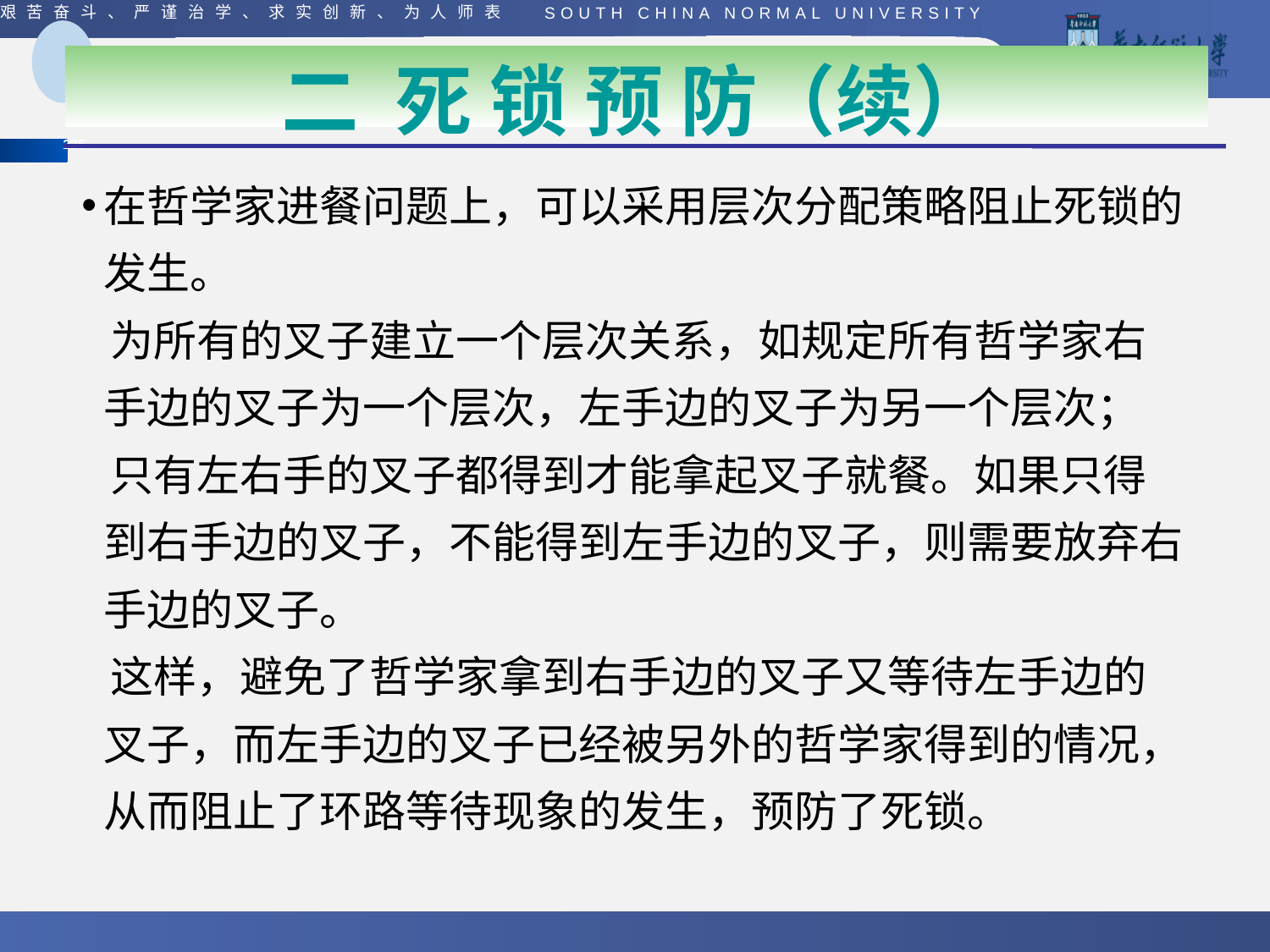

#
二  死 锁 预 防（续）
在哲学家进餐问题上，可以采用层次分配策略阻止死锁的发生。
  为所有的叉子建立一个层次关系，如规定所有哲学家右手边的叉子为一个层次，左手边的叉子为另一个层次；
  只有左右手的叉子都得到才能拿起叉子就餐。如果只得到右手边的叉子，不能得到左手边的叉子，则需要放弃右手边的叉子。
  这样，避免了哲学家拿到右手边的叉子又等待左手边的叉子，而左手边的叉子已经被另外的哲学家得到的情况，从而阻止了环路等待现象的发生，预防了死锁。

235